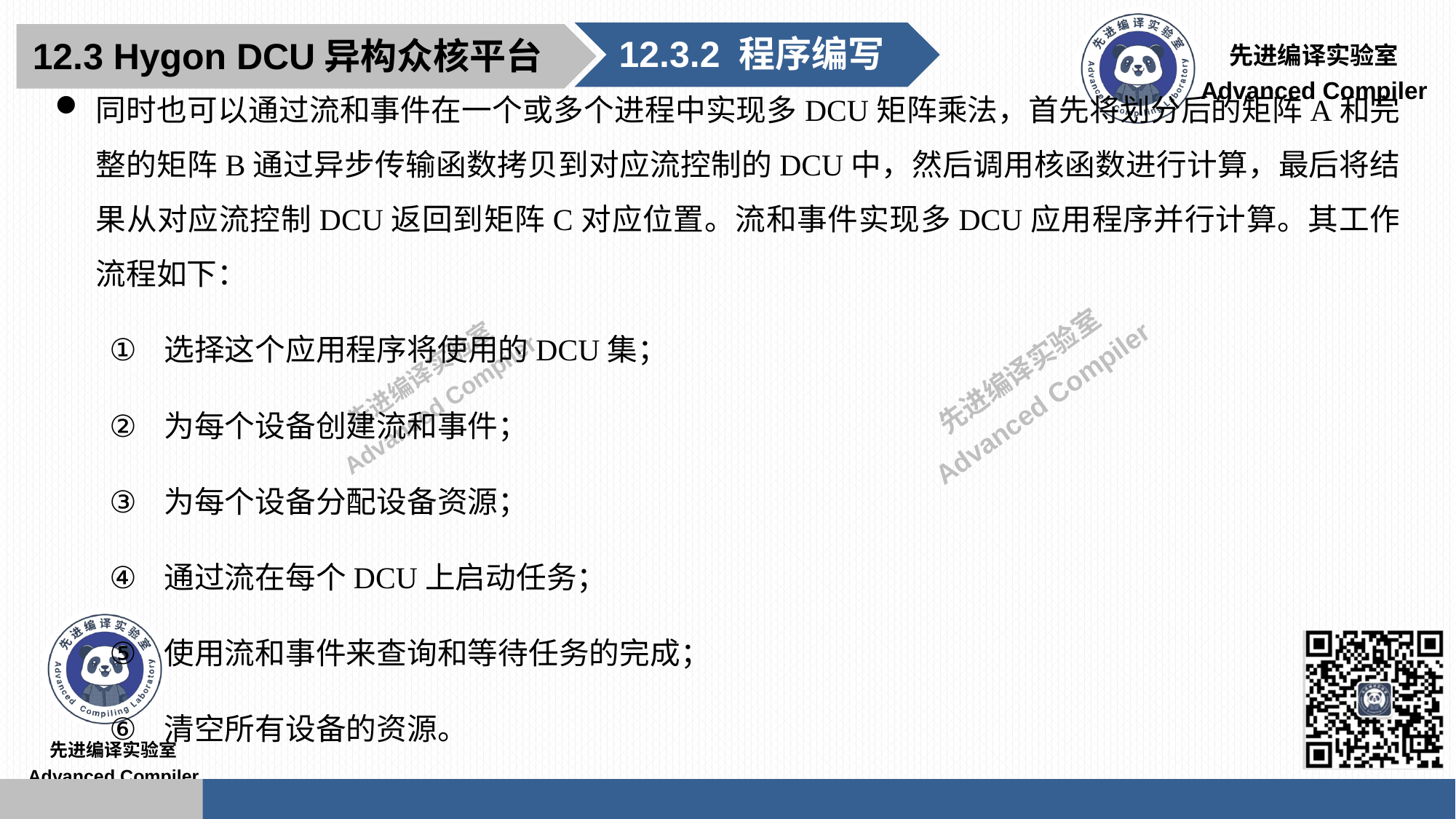

12.3.2 程序编写

12.3 Hygon DCU异构众核平台
同时也可以通过流和事件在一个或多个进程中实现多DCU矩阵乘法，首先将划分后的矩阵A和完整的矩阵B通过异步传输函数拷贝到对应流控制的DCU中，然后调用核函数进行计算，最后将结果从对应流控制DCU返回到矩阵C对应位置。流和事件实现多DCU应用程序并行计算。其工作流程如下：
选择这个应用程序将使用的DCU集；
为每个设备创建流和事件；
为每个设备分配设备资源；
通过流在每个DCU上启动任务；
使用流和事件来查询和等待任务的完成；
清空所有设备的资源。